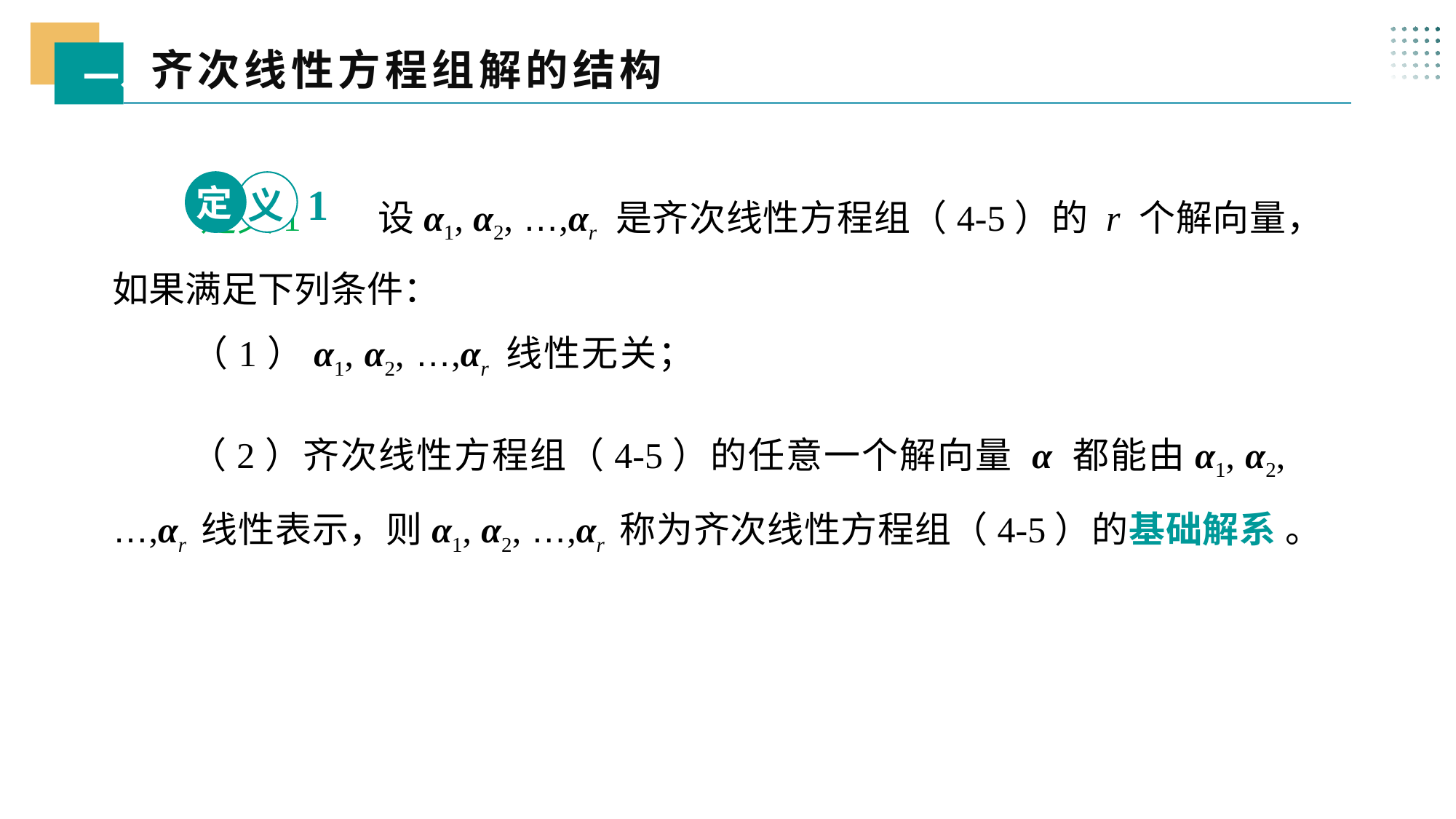

齐次线性方程组解的结构
一、
         定义1       设α1, α2, …,αr 是齐次线性方程组（4-5）的 r 个解向量，如果满足下列条件：

定

1
义
       （1）α1, α2, …,αr 线性无关；
       （2）齐次线性方程组（4-5）的任意一个解向量 α 都能由α1, α2, …,αr 线性表示，则α1, α2, …,αr 称为齐次线性方程组（4-5）的基础解系 。